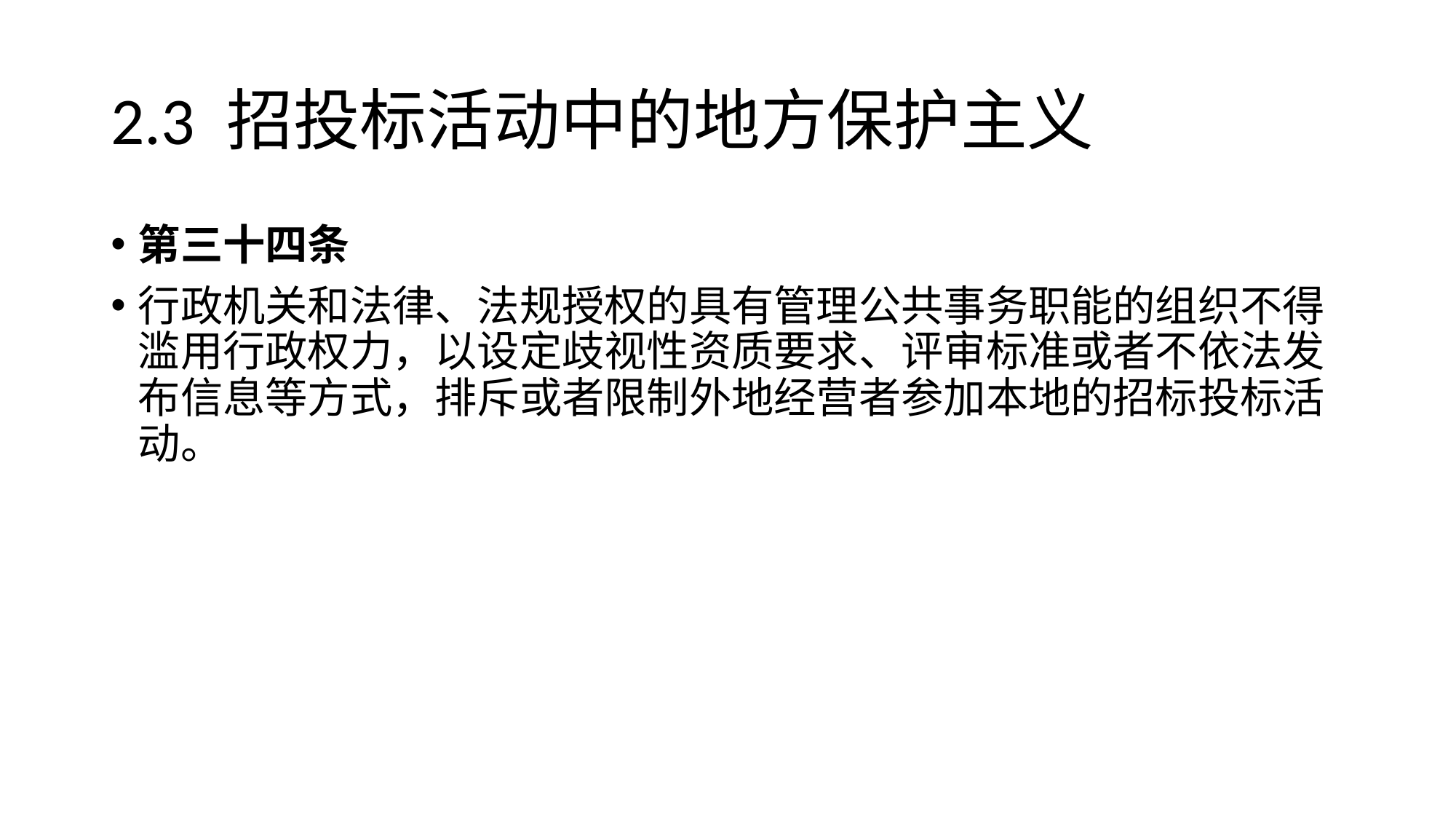

# 2.3 招投标活动中的地方保护主义
第三十四条
行政机关和法律、法规授权的具有管理公共事务职能的组织不得滥用行政权力，以设定歧视性资质要求、评审标准或者不依法发布信息等方式，排斥或者限制外地经营者参加本地的招标投标活动。